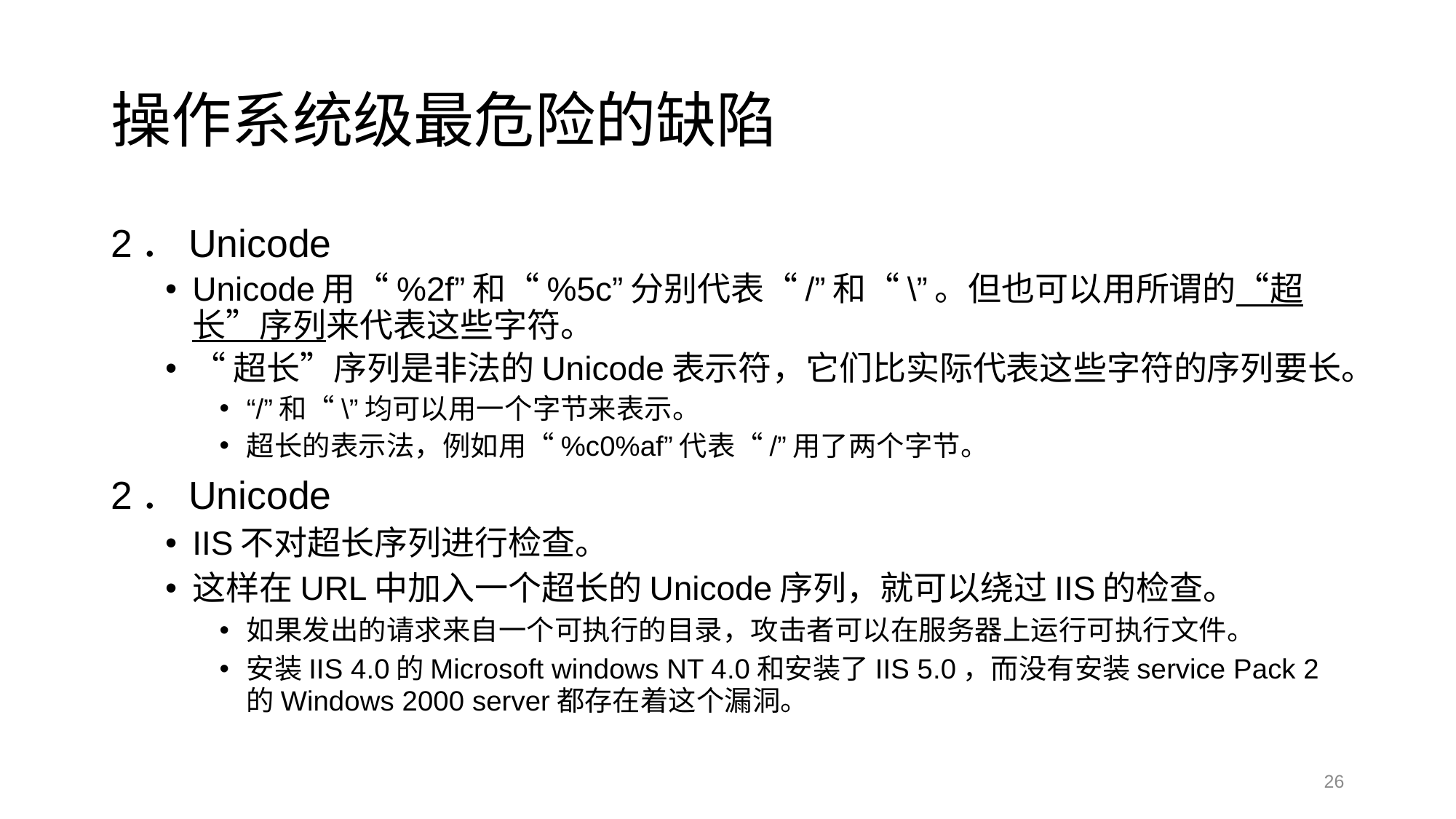

# 操作系统级最危险的缺陷
2．Unicode
Unicode用“%2f”和“%5c”分别代表“/”和“\”。但也可以用所谓的“超长”序列来代表这些字符。
“超长”序列是非法的Unicode表示符，它们比实际代表这些字符的序列要长。
“/”和“\”均可以用一个字节来表示。
超长的表示法，例如用“%c0%af”代表“/”用了两个字节。
2．Unicode
IIS不对超长序列进行检查。
这样在URL中加入一个超长的Unicode序列，就可以绕过IIS的检查。
如果发出的请求来自一个可执行的目录，攻击者可以在服务器上运行可执行文件。
安装IIS 4.0的Microsoft windows NT 4.0和安装了IIS 5.0，而没有安装service Pack 2的Windows 2000 server都存在着这个漏洞。

26